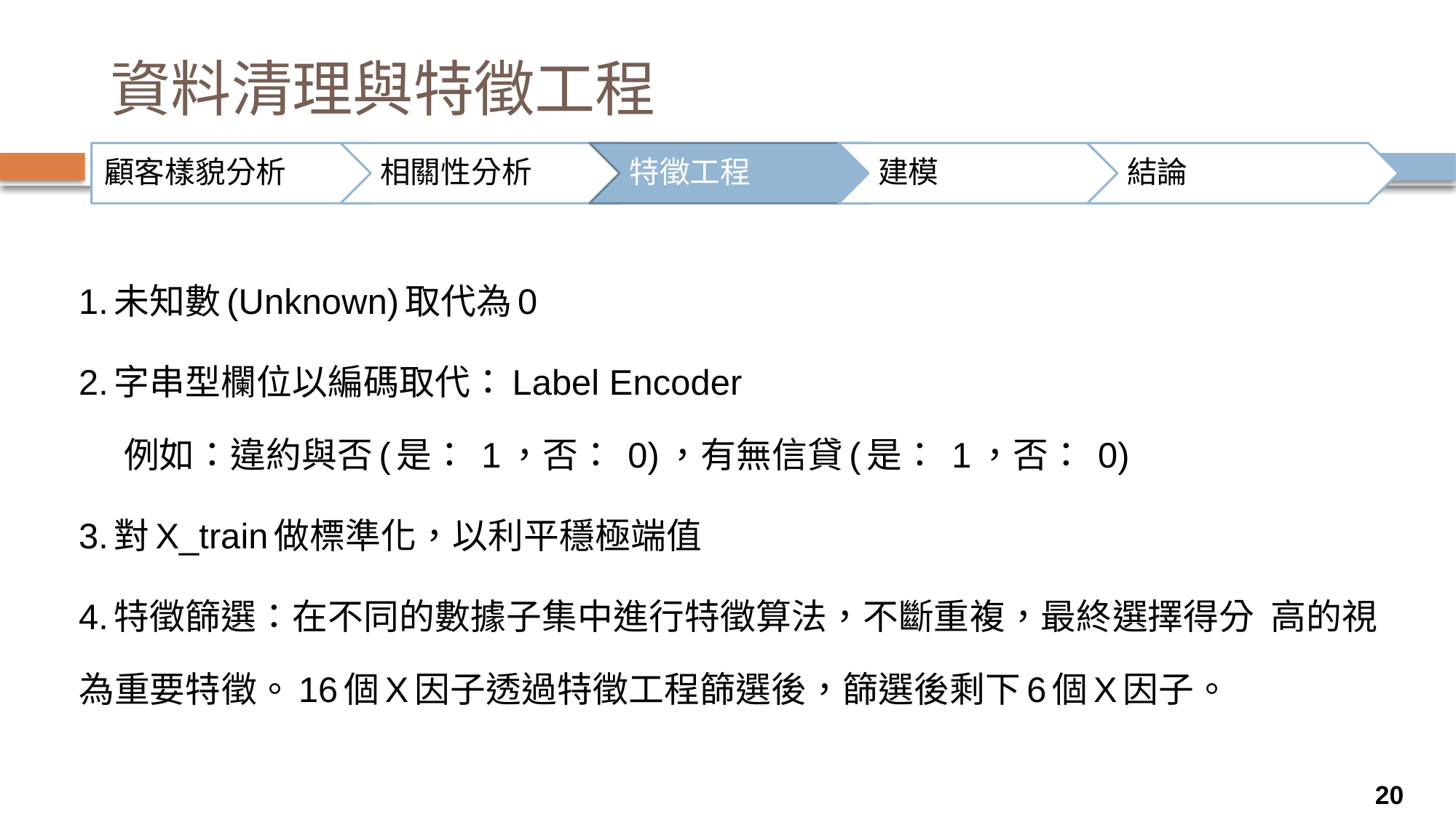

# 資料清理與特徵工程
顧客樣貌分析
相關性分析
特徵工程
建模
結論

1.未知數(Unknown)取代為0
2.字串型欄位以編碼取代：Label Encoder
    例如：違約與否(是： 1，否： 0)，有無信貸(是： 1，否： 0)
3.對X_train做標準化，以利平穩極端值
4.特徵篩選：在不同的數據子集中進行特徵算法，不斷重複，最終選擇得分  高的視為重要特徵。16個X因子透過特徵工程篩選後，篩選後剩下6個X因子。

20